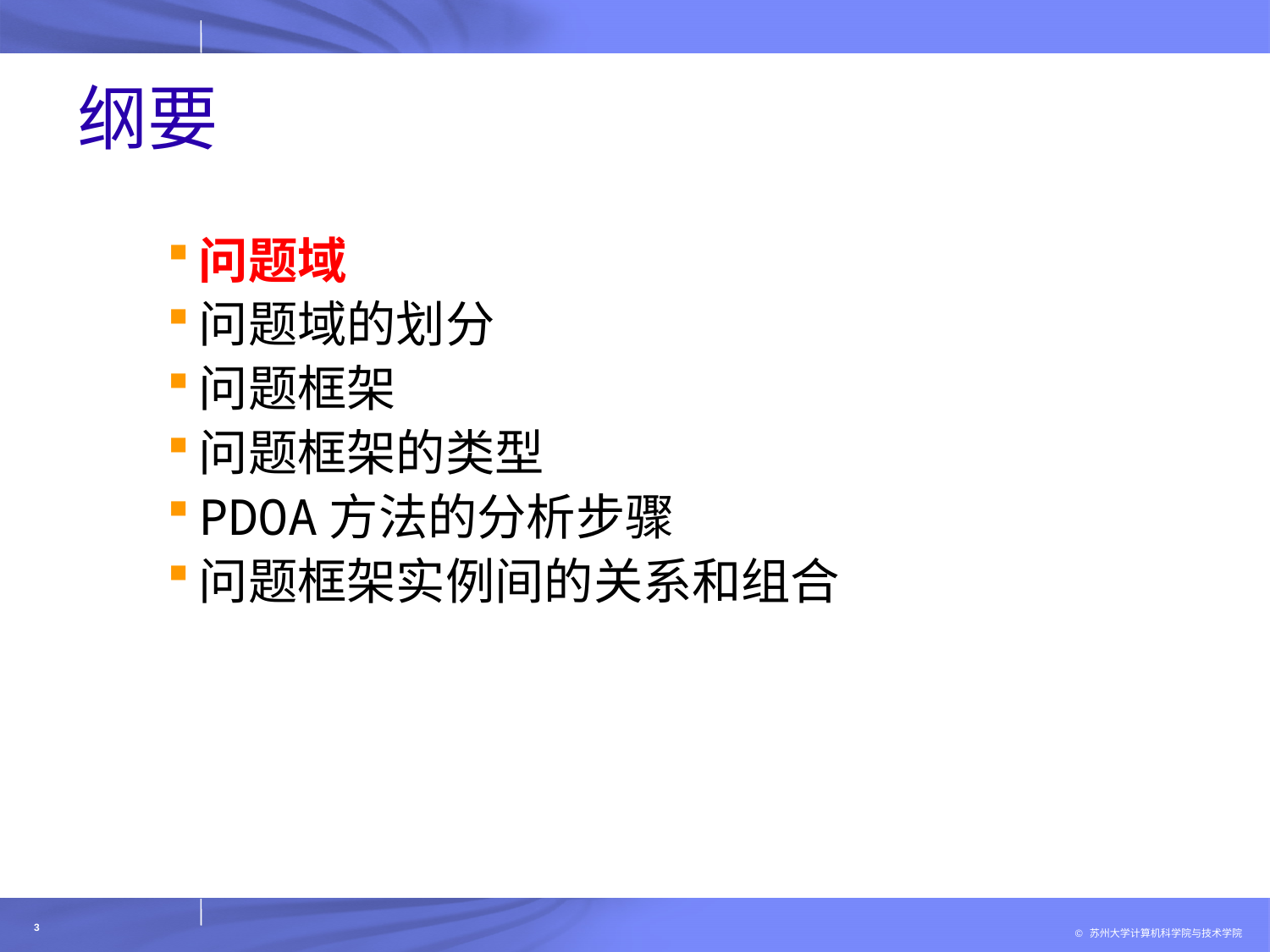

# 纲要
问题域
问题域的划分
问题框架
问题框架的类型
PDOA方法的分析步骤
问题框架实例间的关系和组合

3